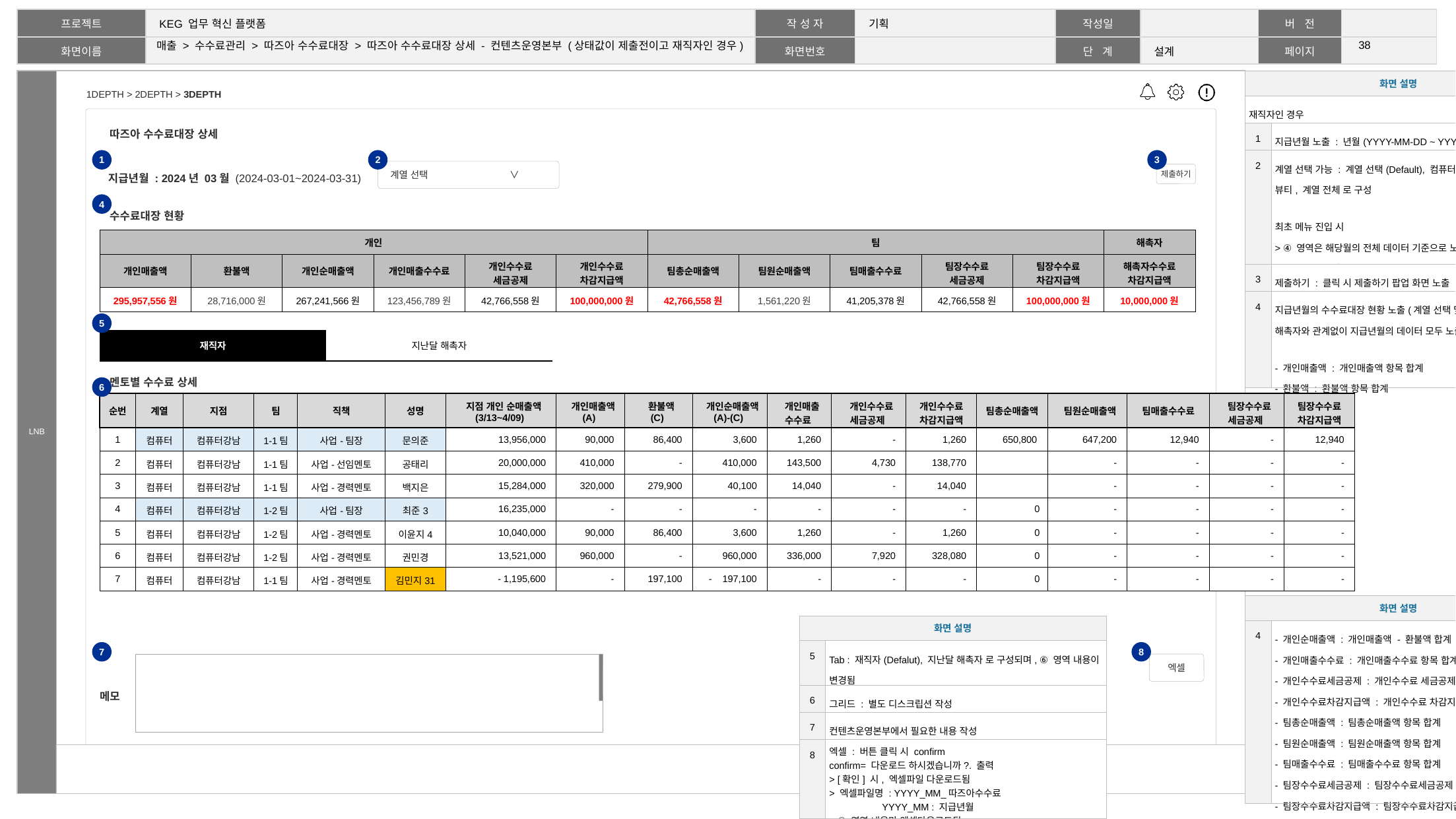

38

# 매출 > 수수료관리 > 따즈아 수수료대장 > 따즈아 수수료대장 상세 - 컨텐츠운영본부 (상태값이 제출전이고 재직자인 경우)
| 화면 설명 |  |
| --- | --- |
| 재직자인 경우 |  |
| 1 | 지급년월 노출 : 년월(YYYY-MM-DD ~ YYYY-MM-DD) |
| 2 | 계열 선택 가능 : 계열 선택(Default), 컴퓨터, 게임, IT, 요리, 뷰티, 계열 전체 로 구성 최초 메뉴 진입 시 > ④ 영역은 해당월의 전체 데이터 기준으로 노출함 > ⑥ 영역은 노출되지 않음 |
| 3 | 제출하기 : 클릭 시 제출하기 팝업 화면 노출 |
| 4 | 지급년월의 수수료대장 현황 노출(계열 선택 및 재직자 또는 해촉자와 관계없이 지급년월의 데이터 모두 노출) - 개인매출액 : 개인매출액 항목 합계 - 환불액 : 환불액 항목 합계 |
따즈아 수수료대장 상세
1
2
3
지급년월 : 2024년 03월 (2024-03-01~2024-03-31)
계열 선택                               ∨
제출하기
4
수수료대장 현황
| 개인 |  |  |  |  |  | 팀 |  |  |  |  | 해촉자 |
| --- | --- | --- | --- | --- | --- | --- | --- | --- | --- | --- | --- |
| 개인매출액 | 환불액 | 개인순매출액 | 개인매출수수료 | 개인수수료 세금공제 | 개인수수료 차감지급액 | 팀총순매출액 | 팀원순매출액 | 팀매출수수료 | 팀장수수료 세금공제 | 팀장수수료 차감지급액 | 해촉자수수료 차감지급액 |
| 295,957,556원 | 28,716,000원 | 267,241,566원 | 123,456,789원 | 42,766,558원 | 100,000,000원 | 42,766,558원 | 1,561,220원 | 41,205,378원 | 42,766,558원 | 100,000,000원 | 10,000,000원 |
5
| 재직자 | 지난달 해촉자 |
| --- | --- |
멘토별 수수료 상세
6
| 순번 | 계열 | 지점 | 팀 | 직책 | 성명 | 지점 개인 순매출액 (3/13~4/09) | 개인매출액 (A) | 환불액 (C) | 개인순매출액 (A)-(C) | 개인매출 수수료 | 개인수수료 세금공제 | 개인수수료 차감지급액 | 팀총순매출액 | 팀원순매출액 | 팀매출수수료 | 팀장수수료 세금공제 | 팀장수수료 차감지급액 |
| --- | --- | --- | --- | --- | --- | --- | --- | --- | --- | --- | --- | --- | --- | --- | --- | --- | --- |
| 1 | 컴퓨터 | 컴퓨터강남 | 1-1팀 | 사업-팀장 | 문의준 | 13,956,000 | 90,000 | 86,400 | 3,600 | 1,260 | - | 1,260 | 650,800 | 647,200 | 12,940 | - | 12,940 |
| 2 | 컴퓨터 | 컴퓨터강남 | 1-1팀 | 사업-선임멘토 | 공태리 | 20,000,000 | 410,000 | - | 410,000 | 143,500 | 4,730 | 138,770 |  | - | - | - | - |
| 3 | 컴퓨터 | 컴퓨터강남 | 1-1팀 | 사업-경력멘토 | 백지은 | 15,284,000 | 320,000 | 279,900 | 40,100 | 14,040 | - | 14,040 |  | - | - | - | - |
| 4 | 컴퓨터 | 컴퓨터강남 | 1-2팀 | 사업-팀장 | 최준3 | 16,235,000 | - | - | - | - | - | - | 0 | - | - | - | - |
| 5 | 컴퓨터 | 컴퓨터강남 | 1-2팀 | 사업-경력멘토 | 이윤지4 | 10,040,000 | 90,000 | 86,400 | 3,600 | 1,260 | - | 1,260 | 0 | - | - | - | - |
| 6 | 컴퓨터 | 컴퓨터강남 | 1-2팀 | 사업-경력멘토 | 권민경 | 13,521,000 | 960,000 | - | 960,000 | 336,000 | 7,920 | 328,080 | 0 | - | - | - | - |
| 7 | 컴퓨터 | 컴퓨터강남 | 1-1팀 | 사업-경력멘토 | 김민지31 | - 1,195,600 | - | 197,100 | - 197,100 | - | - | - | 0 | - | - | - | - |
| 화면 설명 |  |
| --- | --- |
| 4 | - 개인순매출액 : 개인매출액 - 환불액 합계 - 개인매출수수료 : 개인매출수수료 항목 합계 - 개인수수료세금공제 : 개인수수료 세금공제 항목 합계 - 개인수수료차감지급액 : 개인수수료 차감지급액 항목 합계 - 팀총순매출액 : 팀총순매출액 항목 합계 - 팀원순매출액 : 팀원순매출액 항목 합계 - 팀매출수수료 : 팀매출수수료 항목 합계 - 팀장수수료세금공제 : 팀장수수료세금공제 항목 합계 - 팀장수수료차감지급액 : 팀장수수료차감지급액 항목 합계 - 해촉자수수료차감지급액 : 해촉자수수료차감지급액 항목 합계 |
| 화면 설명 |  |
| --- | --- |
| 5 | Tab : 재직자(Defalut), 지난달 해촉자 로 구성되며, ⑥ 영역 내용이 변경됨 |
| 6 | 그리드 : 별도 디스크립션 작성 |
| 7 | 컨텐츠운영본부에서 필요한 내용 작성 |
| 8 | 엑셀 : 버튼 클릭 시 confirm confirm= 다운로드 하시겠습니까?. 출력 > [확인] 시, 엑셀파일 다운로드됨 > 엑셀파일명 : YYYY\_MM\_따즈아수수료 YYYY\_MM : 지급년월 > ⑤ 영역 내용만 엑셀다운로드됨 |
7
8

엑셀
메모